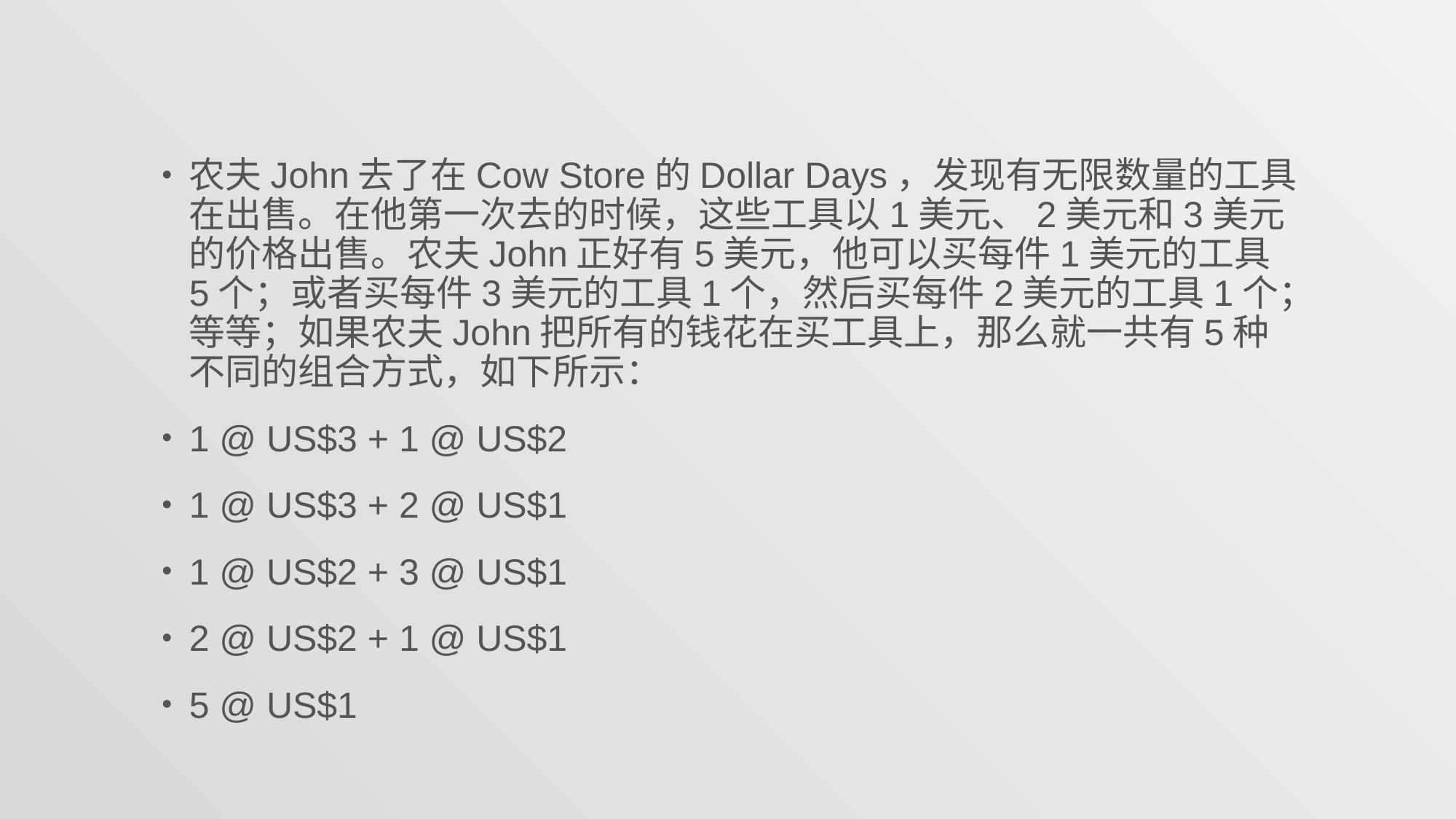

#
农夫John去了在Cow Store的Dollar Days，发现有无限数量的工具在出售。在他第一次去的时候，这些工具以1美元、2美元和3美元的价格出售。农夫John正好有5美元，他可以买每件1美元的工具5个；或者买每件3美元的工具1个，然后买每件2美元的工具1个；等等；如果农夫John把所有的钱花在买工具上，那么就一共有5种不同的组合方式，如下所示：
1 @ US$3 + 1 @ US$2
1 @ US$3 + 2 @ US$1
1 @ US$2 + 3 @ US$1
2 @ US$2 + 1 @ US$1
5 @ US$1